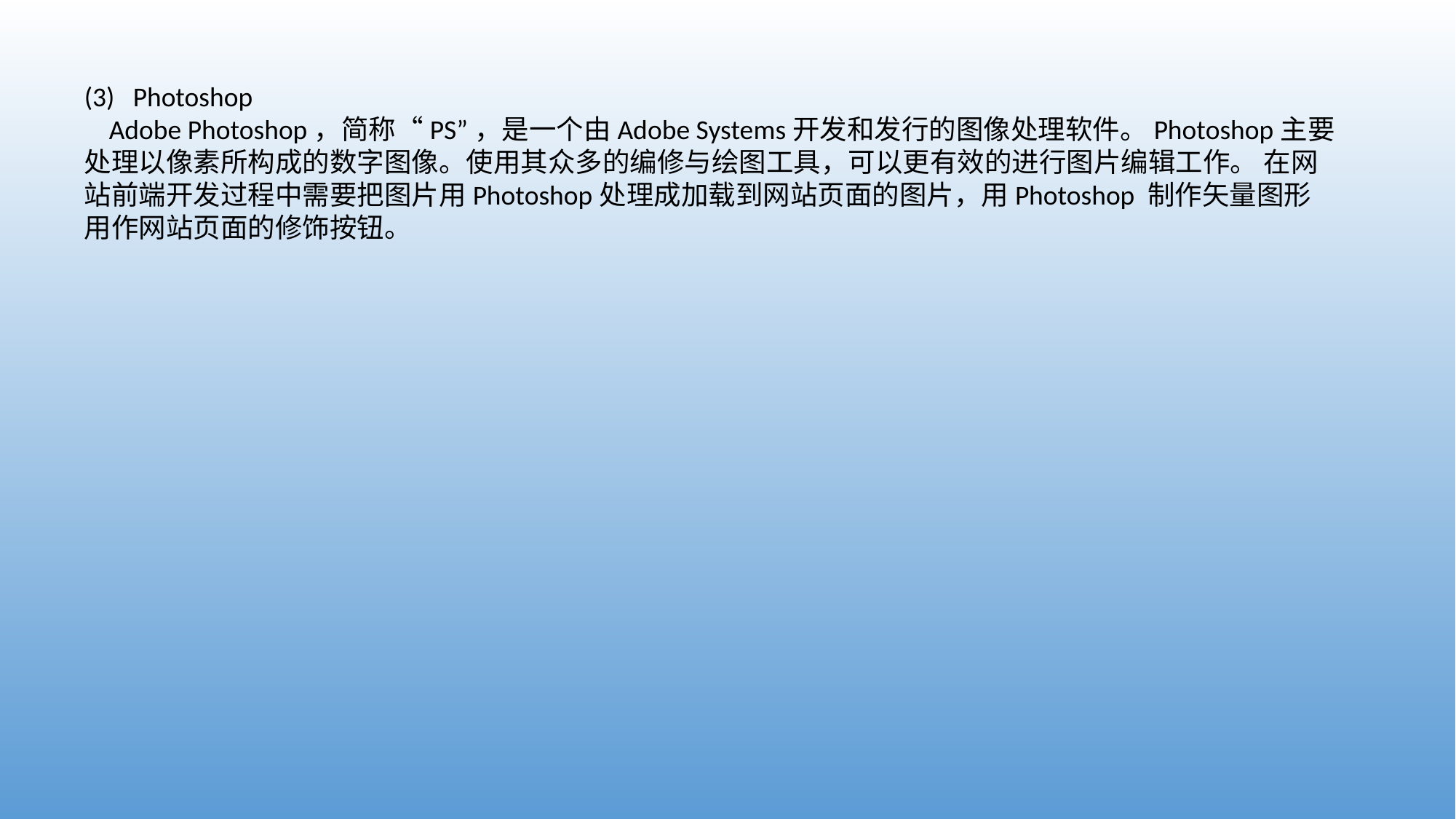

(3)   Photoshop
    Adobe Photoshop，简称“PS”，是一个由Adobe Systems开发和发行的图像处理软件。Photoshop主要处理以像素所构成的数字图像。使用其众多的编修与绘图工具，可以更有效的进行图片编辑工作。 在网站前端开发过程中需要把图片用Photoshop处理成加载到网站页面的图片，用Photoshop 制作矢量图形用作网站页面的修饰按钮。